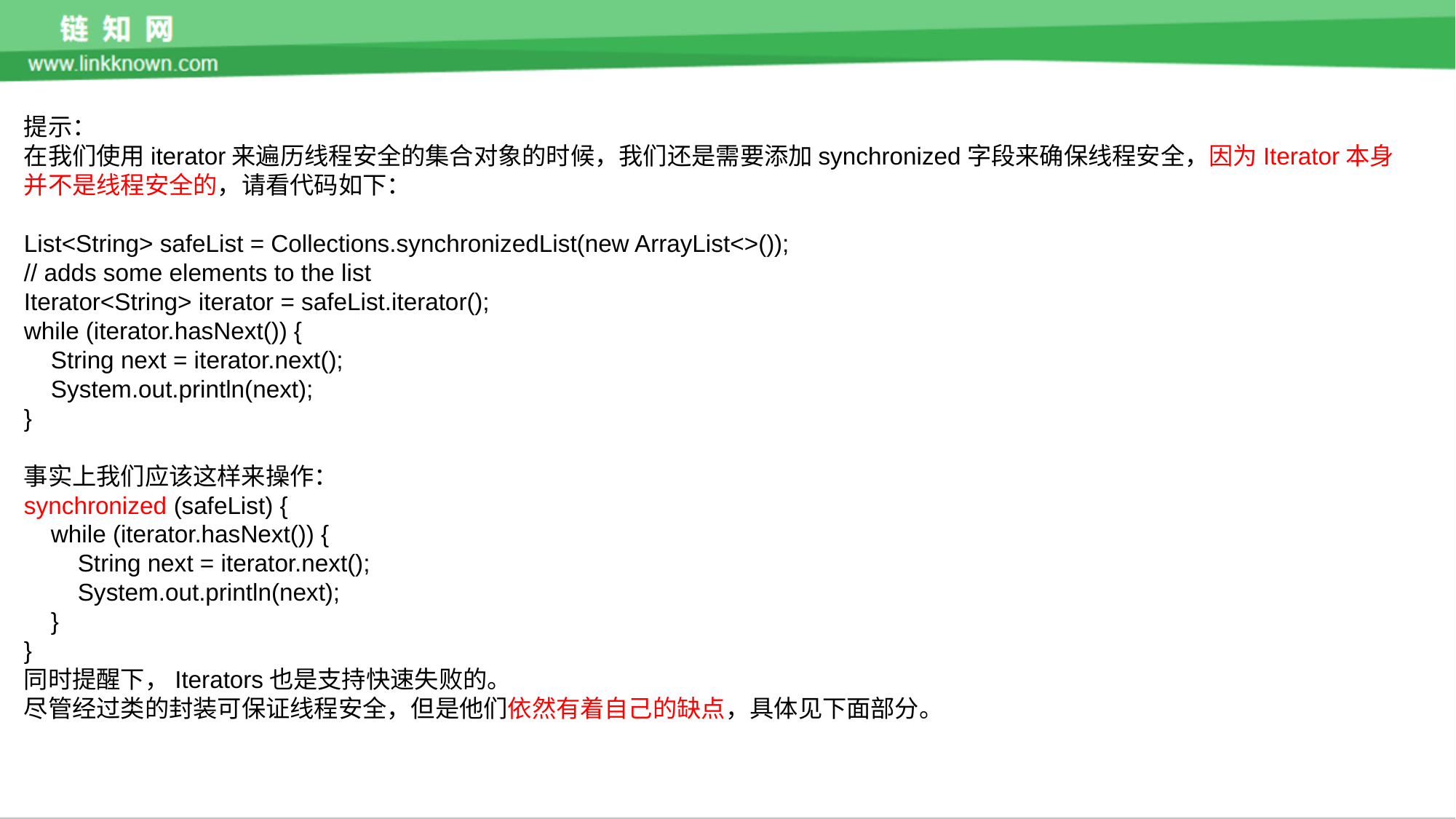

提示：
在我们使用iterator来遍历线程安全的集合对象的时候，我们还是需要添加synchronized字段来确保线程安全，因为Iterator本身并不是线程安全的，请看代码如下：

List<String> safeList = Collections.synchronizedList(new ArrayList<>());
// adds some elements to the list
Iterator<String> iterator = safeList.iterator();
while (iterator.hasNext()) {
    String next = iterator.next();
    System.out.println(next);
}

事实上我们应该这样来操作：
synchronized (safeList) {
    while (iterator.hasNext()) {
        String next = iterator.next();
        System.out.println(next);
    }
}
同时提醒下，Iterators也是支持快速失败的。
尽管经过类的封装可保证线程安全，但是他们依然有着自己的缺点，具体见下面部分。